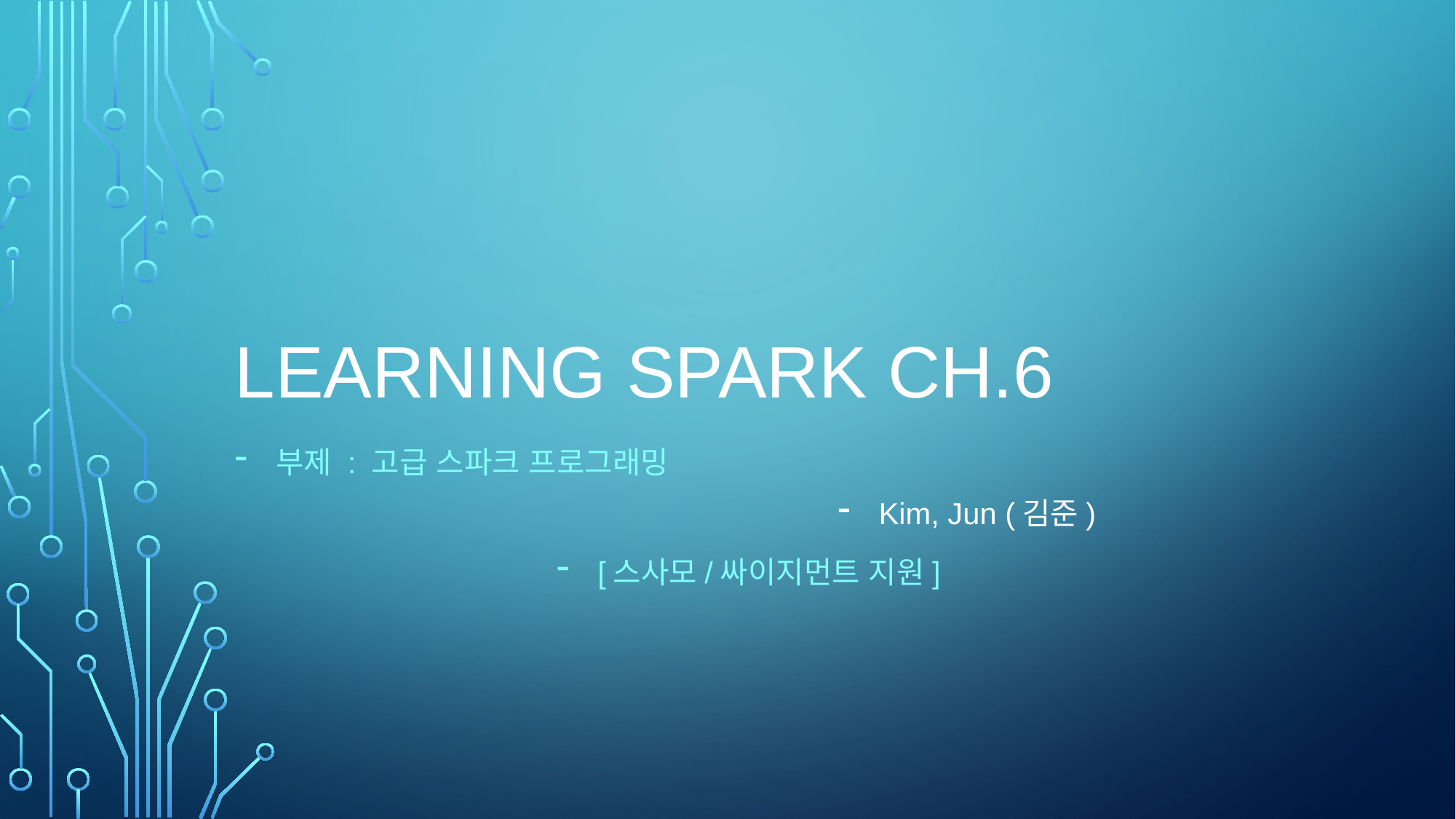

# Learning Spark ch.6
부제 : 고급 스파크 프로그래밍
Kim, Jun (김준)
[스사모/싸이지먼트 지원]